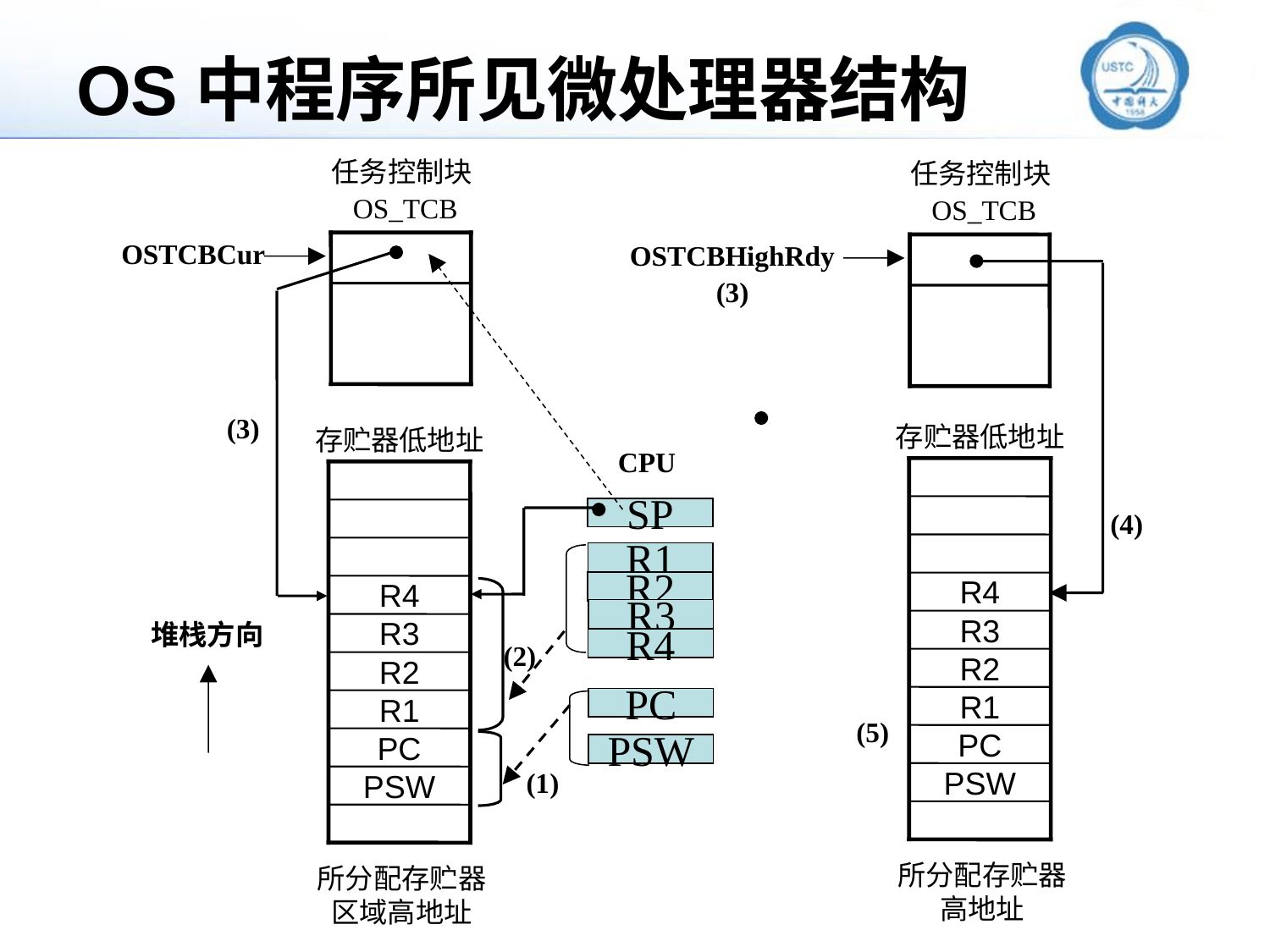

# OS中程序所见微处理器结构
任务控制块
 OS_TCB
任务控制块
 OS_TCB
OSTCBCur
OSTCBHighRdy
(3)

(3)

存贮器低地址
存贮器低地址
CPU

R4

R3

R2

R1

PC

PSW

R4

R3

R2

R1

PC

PSW

SP
(4)

R1

R2

R3
堆栈方向
R4

(2)

PC

(5)

PSW
(1)
所分配存贮器高地址
所分配存贮器区域高地址